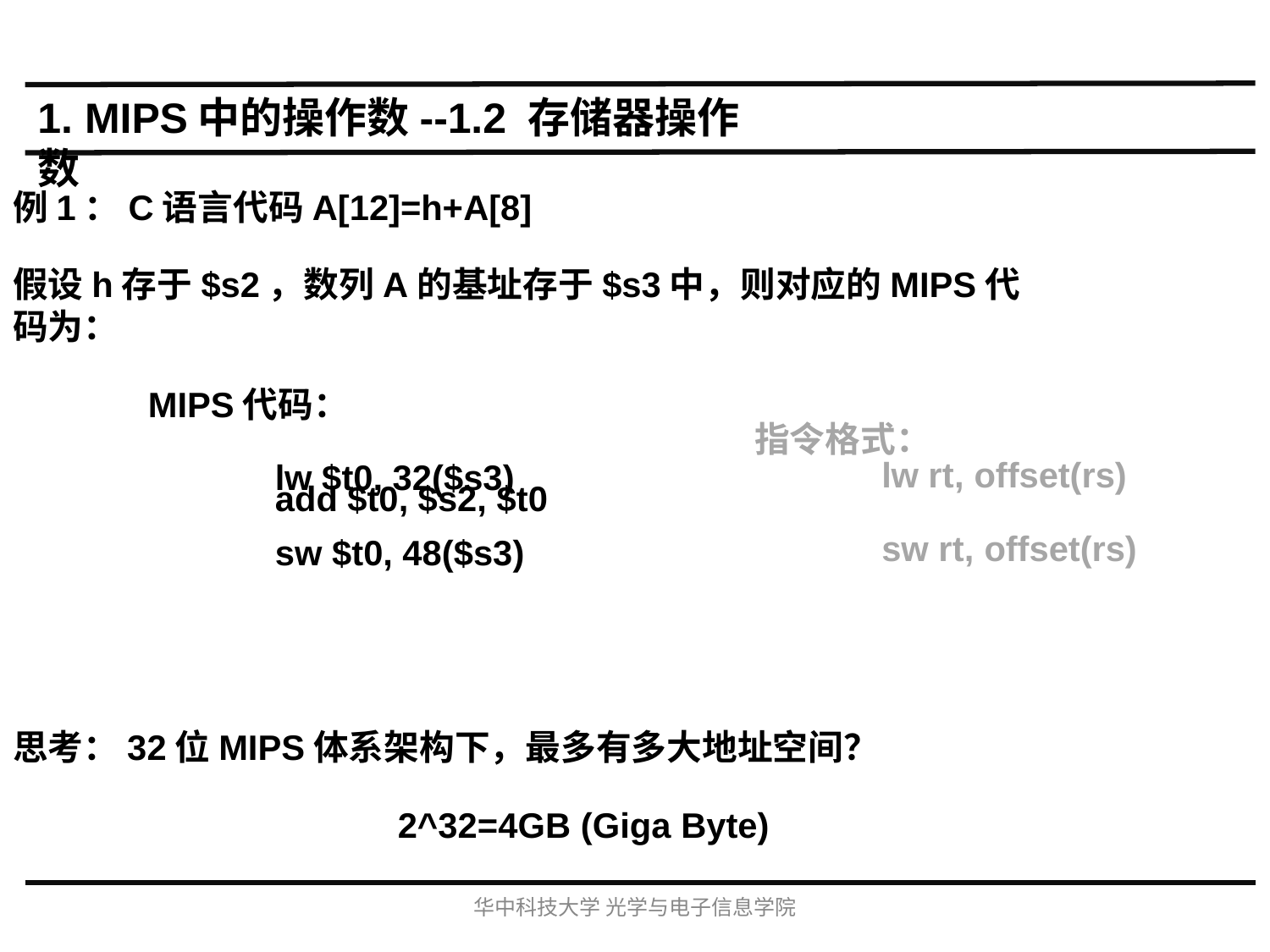

# 1. MIPS中的操作数--1.2 存储器操作数
例1：C语言代码A[12]=h+A[8]
假设h存于$s2，数列A的基址存于$s3中，则对应的MIPS代码为：
MIPS代码：
指令格式：
lw $t0, 32($s3)
lw rt, offset(rs)
sw rt, offset(rs)
add $t0, $s2, $t0
sw $t0, 48($s3)
思考：32位MIPS体系架构下，最多有多大地址空间？
2^32=4GB (Giga Byte)
华中科技大学光学与电子信息学院